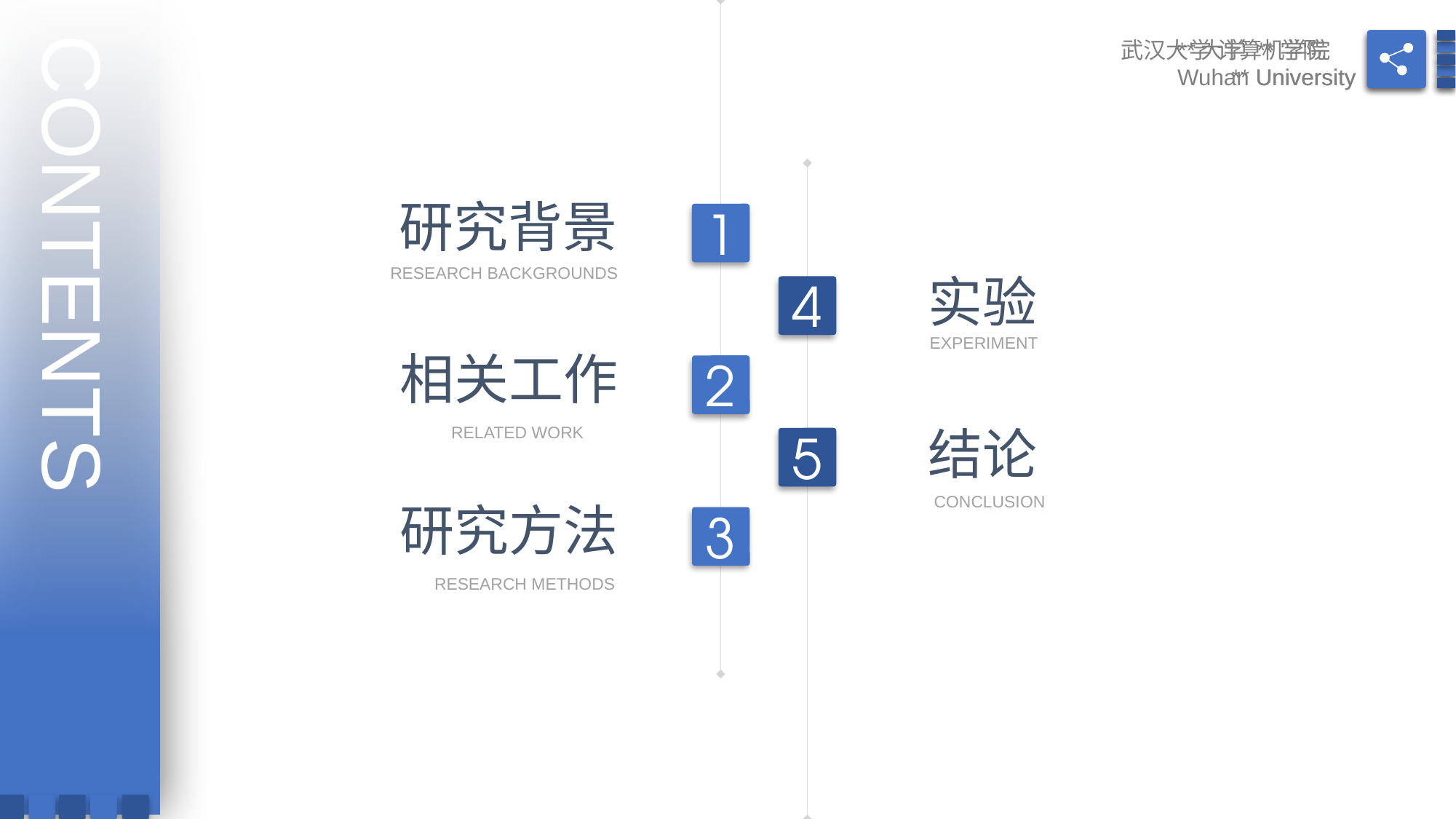

CONTENTS
**大学 **学院
** University

研究背景
1
RESEARCH BACKGROUNDS
实验
4

EXPERIMENT
相关工作
2
结论
RELATED WORK
5
CONCLUSION
研究方法
3
RESEARCH METHODS